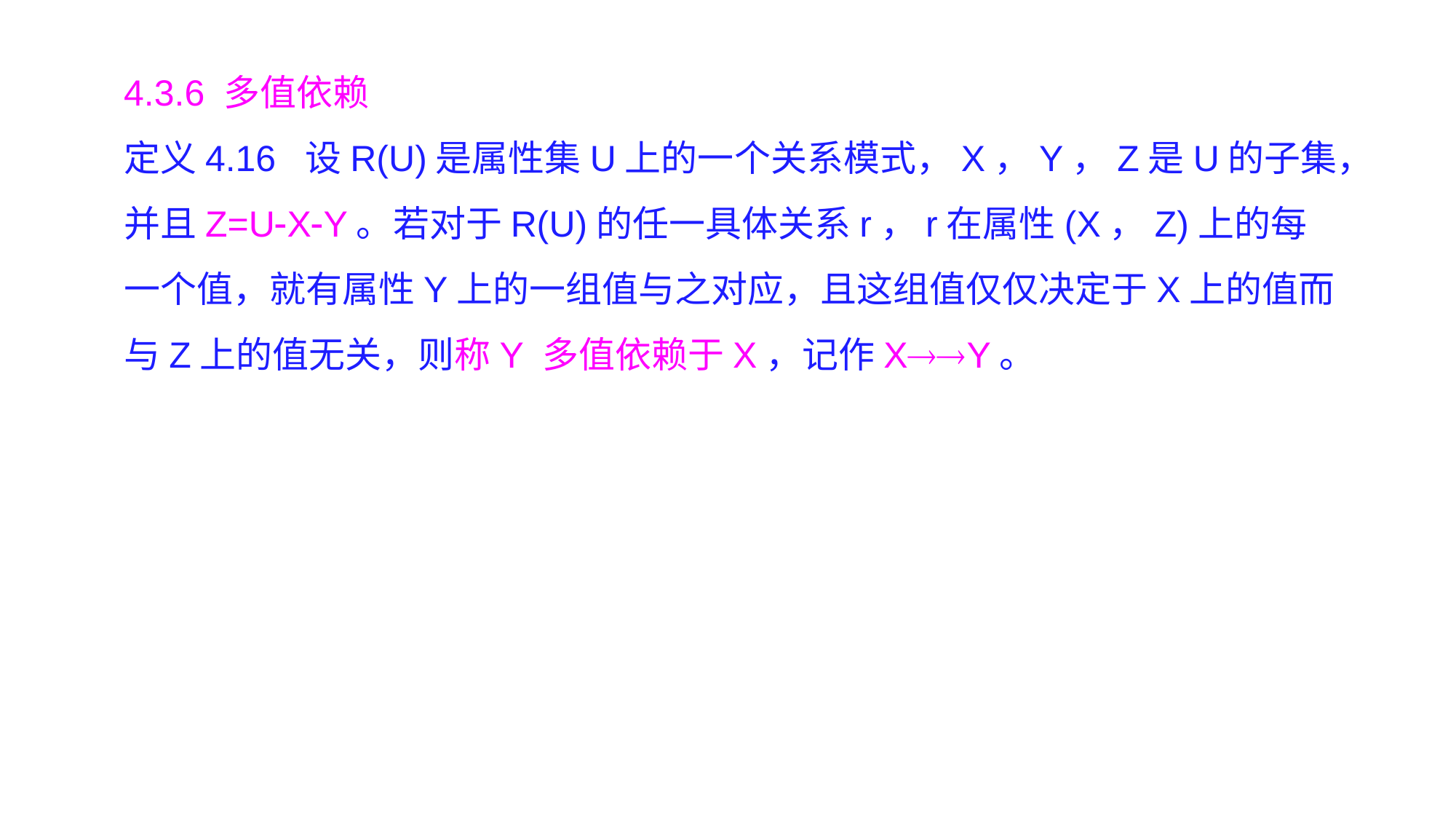

4.3.6 多值依赖
定义4.16  设R(U)是属性集U上的一个关系模式，X，Y，Z是U的子集，并且Z=U−X−Y。若对于R(U)的任一具体关系r，r在属性(X，Z)上的每一个值，就有属性Y上的一组值与之对应，且这组值仅仅决定于X上的值而与Z上的值无关，则称Y 多值依赖于X，记作X→→Y。